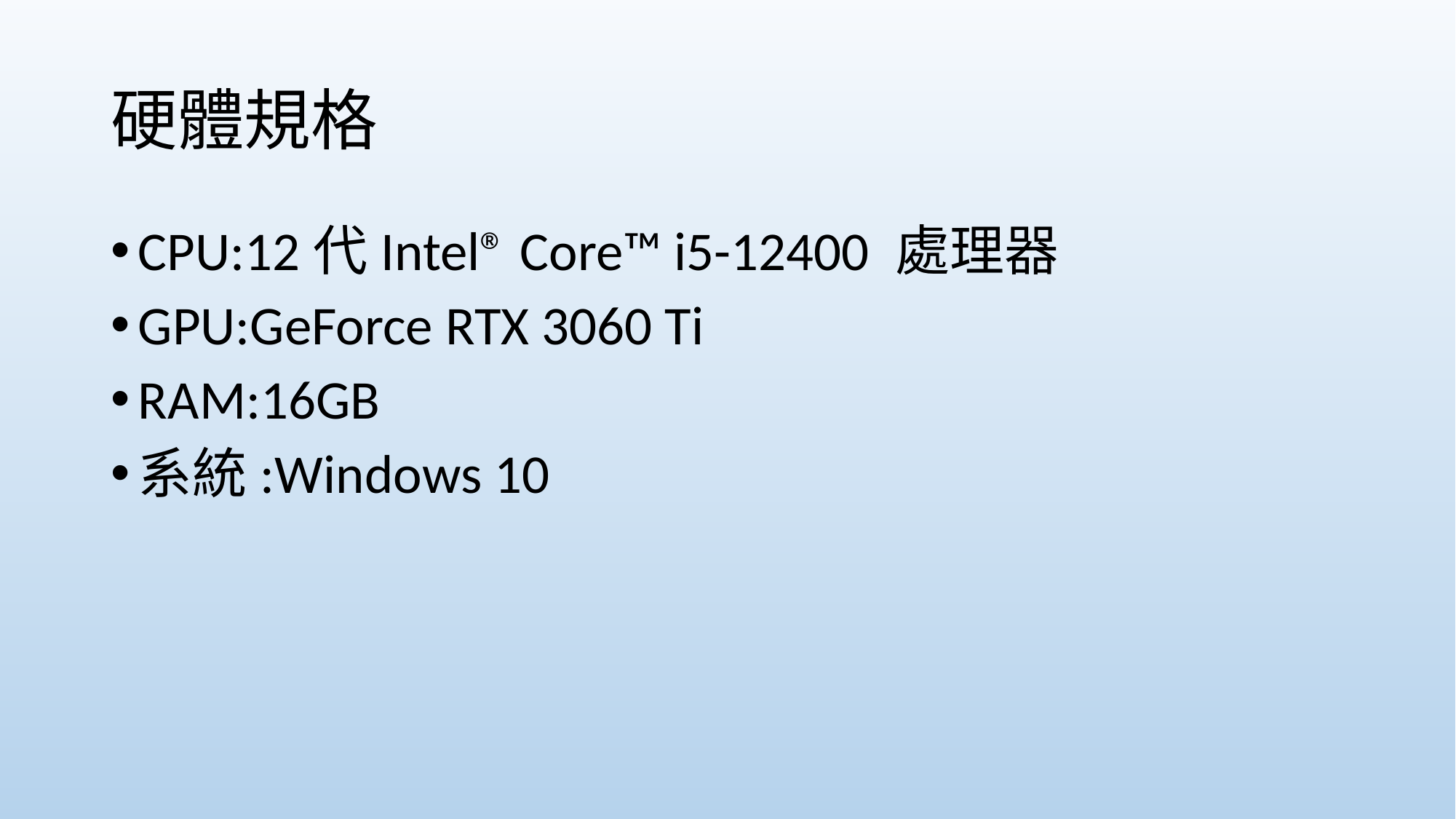

# 硬體規格
CPU:12代Intel® Core™ i5-12400 處理器
GPU:GeForce RTX 3060 Ti
RAM:16GB
系統:Windows 10